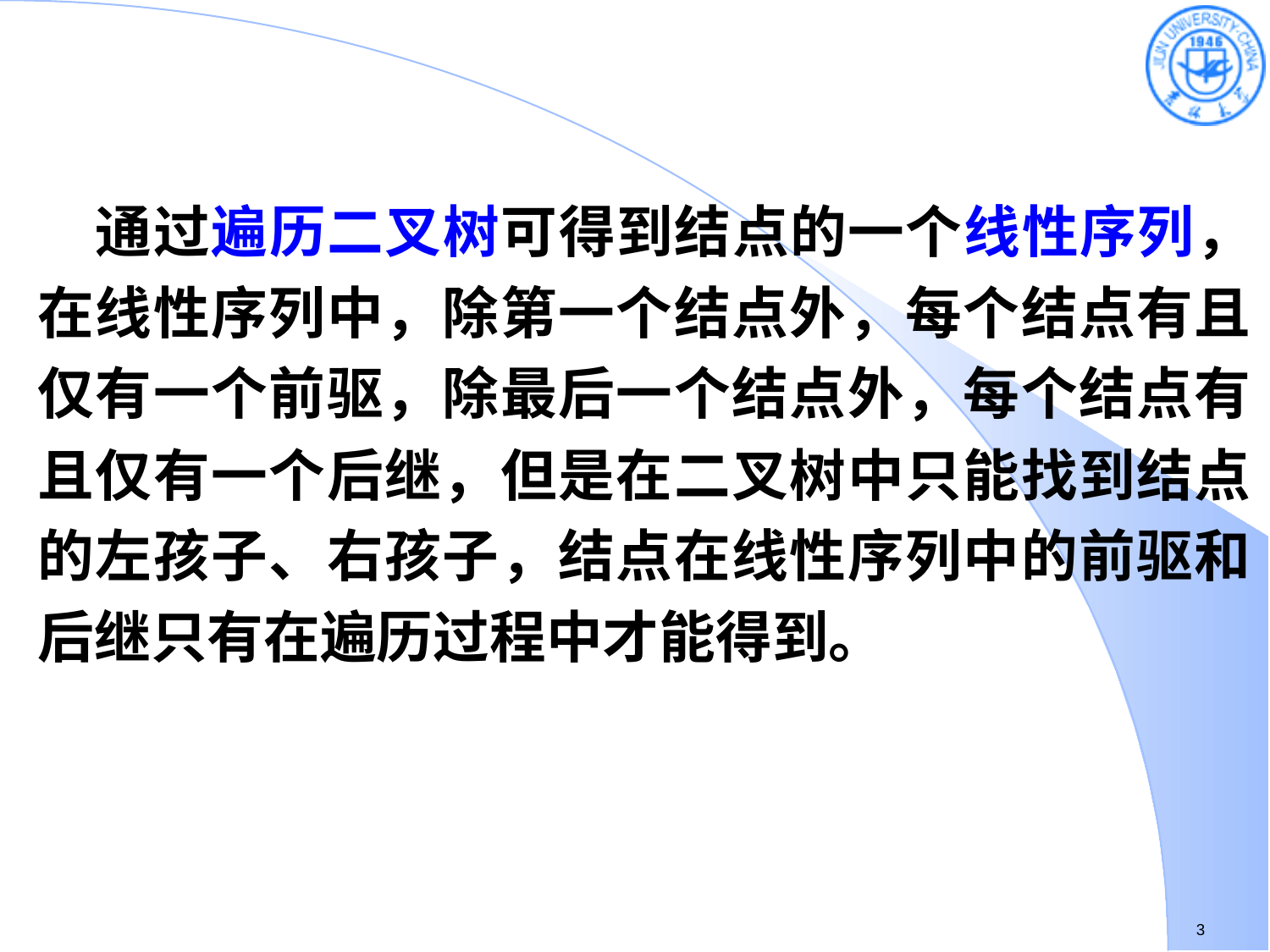

通过遍历二叉树可得到结点的一个线性序列，在线性序列中，除第一个结点外，每个结点有且仅有一个前驱，除最后一个结点外，每个结点有且仅有一个后继，但是在二叉树中只能找到结点的左孩子、右孩子，结点在线性序列中的前驱和后继只有在遍历过程中才能得到。